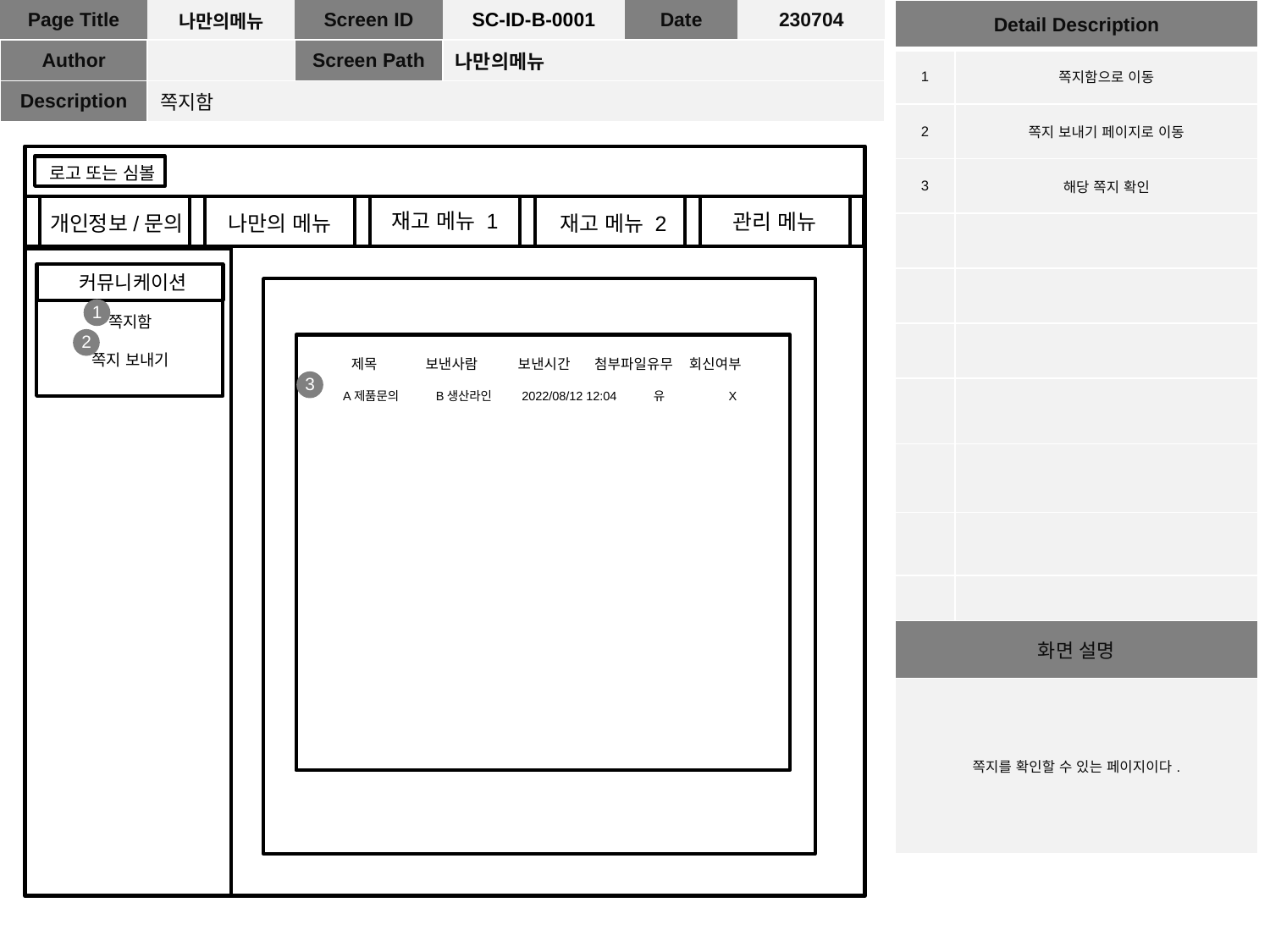

| Page Title | 나만의메뉴 | Screen ID | SC-ID-B-0001 | Date | 230704 |
| --- | --- | --- | --- | --- | --- |
| Author |  | Screen Path | 나만의메뉴 |  |  |
| Description | 쪽지함 |  |  |  |  |
| Detail Description |  |
| --- | --- |
| 1 | 쪽지함으로 이동 |
| 2 | 쪽지 보내기 페이지로 이동 |
| 3 | 해당 쪽지 확인 |
|  |  |
|  |  |
|  |  |
|  |  |
|  |  |
|  |  |
|  |  |
| 화면 설명 |  |
| 쪽지를 확인할 수 있는 페이지이다. |  |

로고 또는 심볼

재고 메뉴 1
관리 메뉴
나만의 메뉴
재고 메뉴 2
개인정보/문의

커뮤니케이션

1

쪽지함

쪽지 보내기
2

제목            보낸사람          보낸시간      첨부파일유무    회신여부
3

A제품문의          B생산라인        2022/08/12 12:04          유                  X